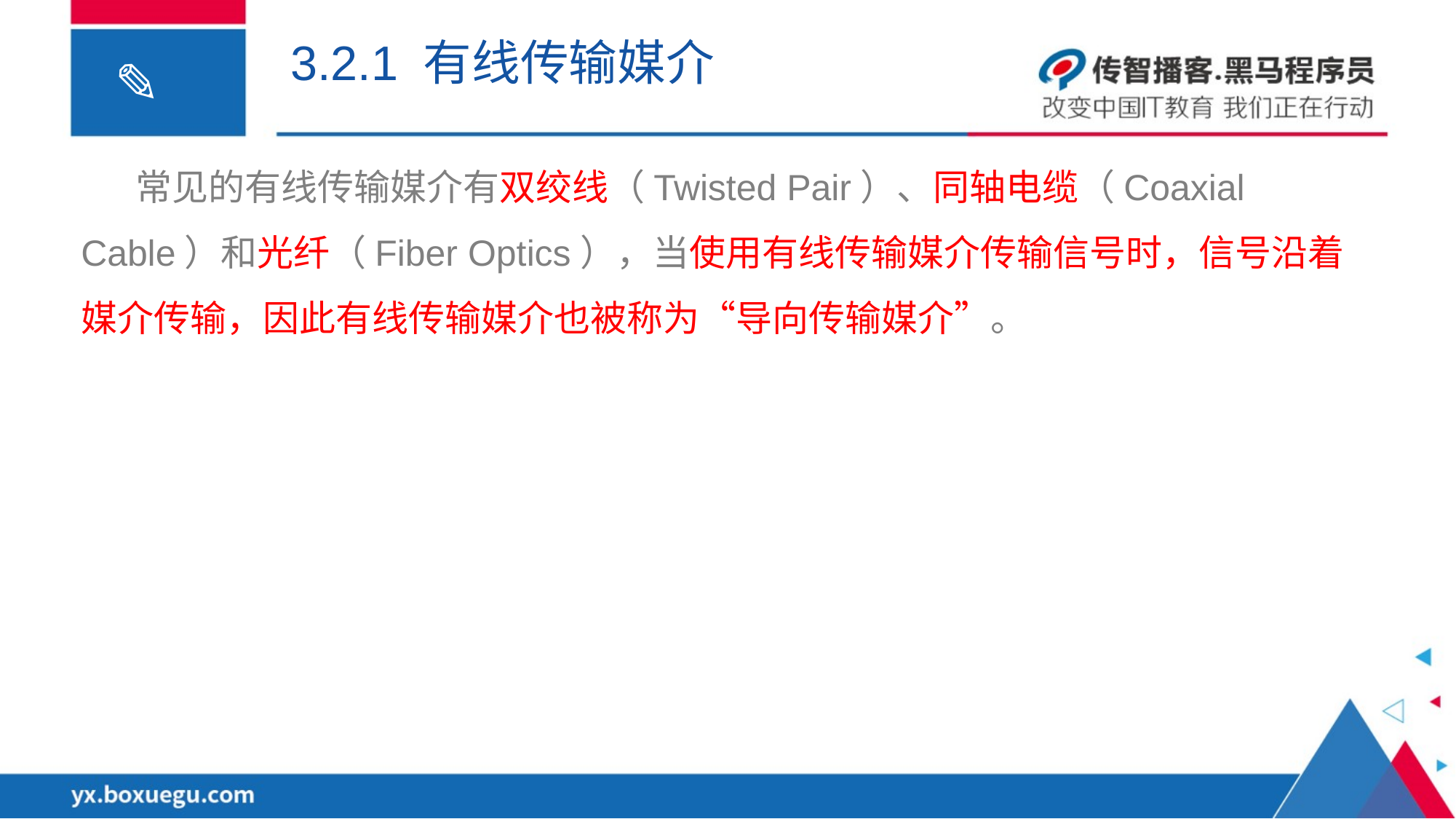

3.2.1 有线传输媒介
常见的有线传输媒介有双绞线（Twisted Pair）、同轴电缆（Coaxial Cable）和光纤（Fiber Optics），当使用有线传输媒介传输信号时，信号沿着媒介传输，因此有线传输媒介也被称为“导向传输媒介”。